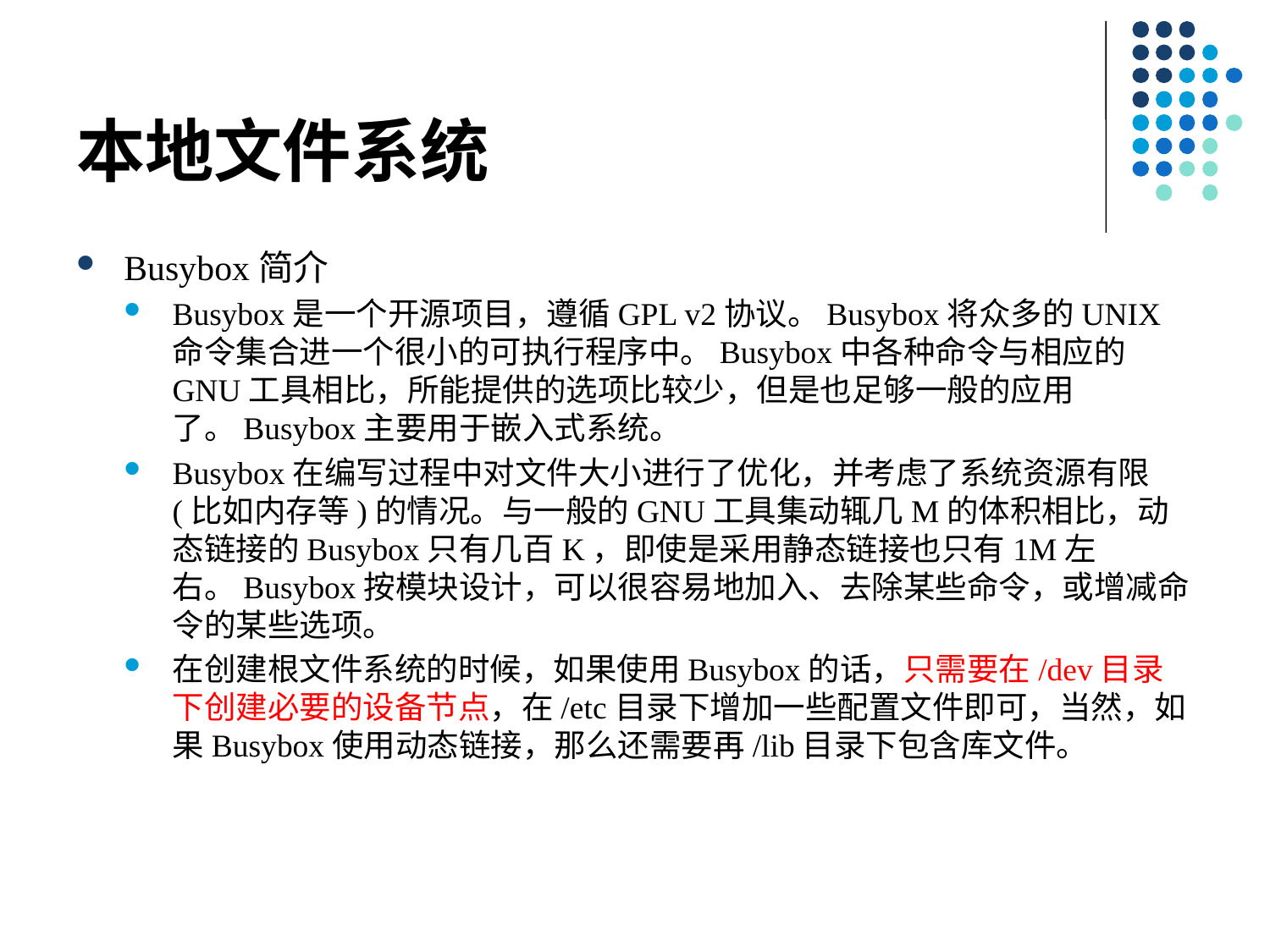

# 本地文件系统
Busybox简介
Busybox是一个开源项目，遵循GPL v2协议。Busybox将众多的UNIX命令集合进一个很小的可执行程序中。Busybox中各种命令与相应的GNU工具相比，所能提供的选项比较少，但是也足够一般的应用了。Busybox主要用于嵌入式系统。
Busybox在编写过程中对文件大小进行了优化，并考虑了系统资源有限(比如内存等)的情况。与一般的GNU工具集动辄几M的体积相比，动态链接的Busybox只有几百K，即使是采用静态链接也只有1M左右。Busybox按模块设计，可以很容易地加入、去除某些命令，或增减命令的某些选项。
在创建根文件系统的时候，如果使用Busybox的话，只需要在/dev目录下创建必要的设备节点，在/etc目录下增加一些配置文件即可，当然，如果Busybox使用动态链接，那么还需要再/lib目录下包含库文件。